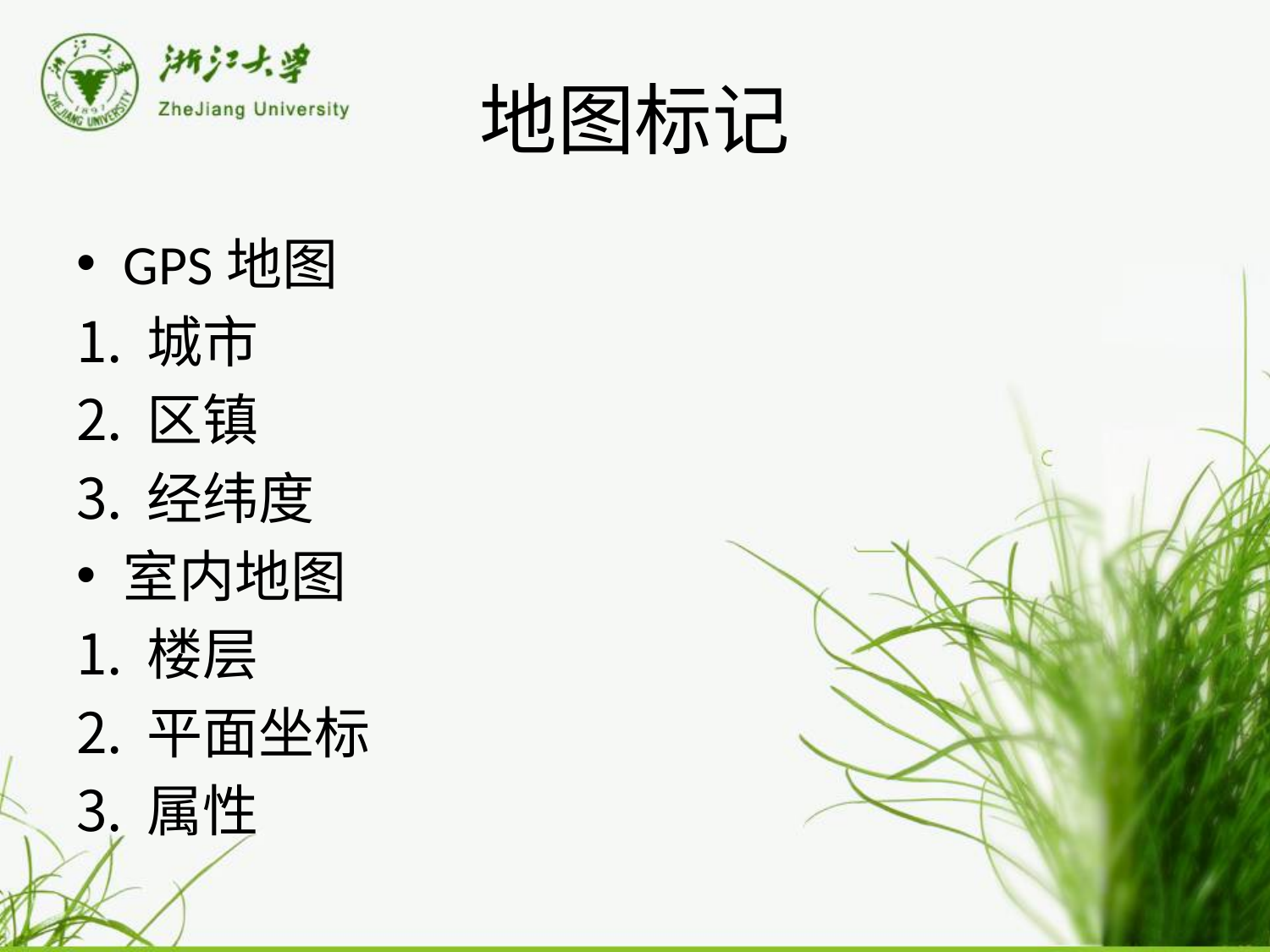

# 地图标记
GPS地图
城市
区镇
经纬度
室内地图
楼层
平面坐标
属性